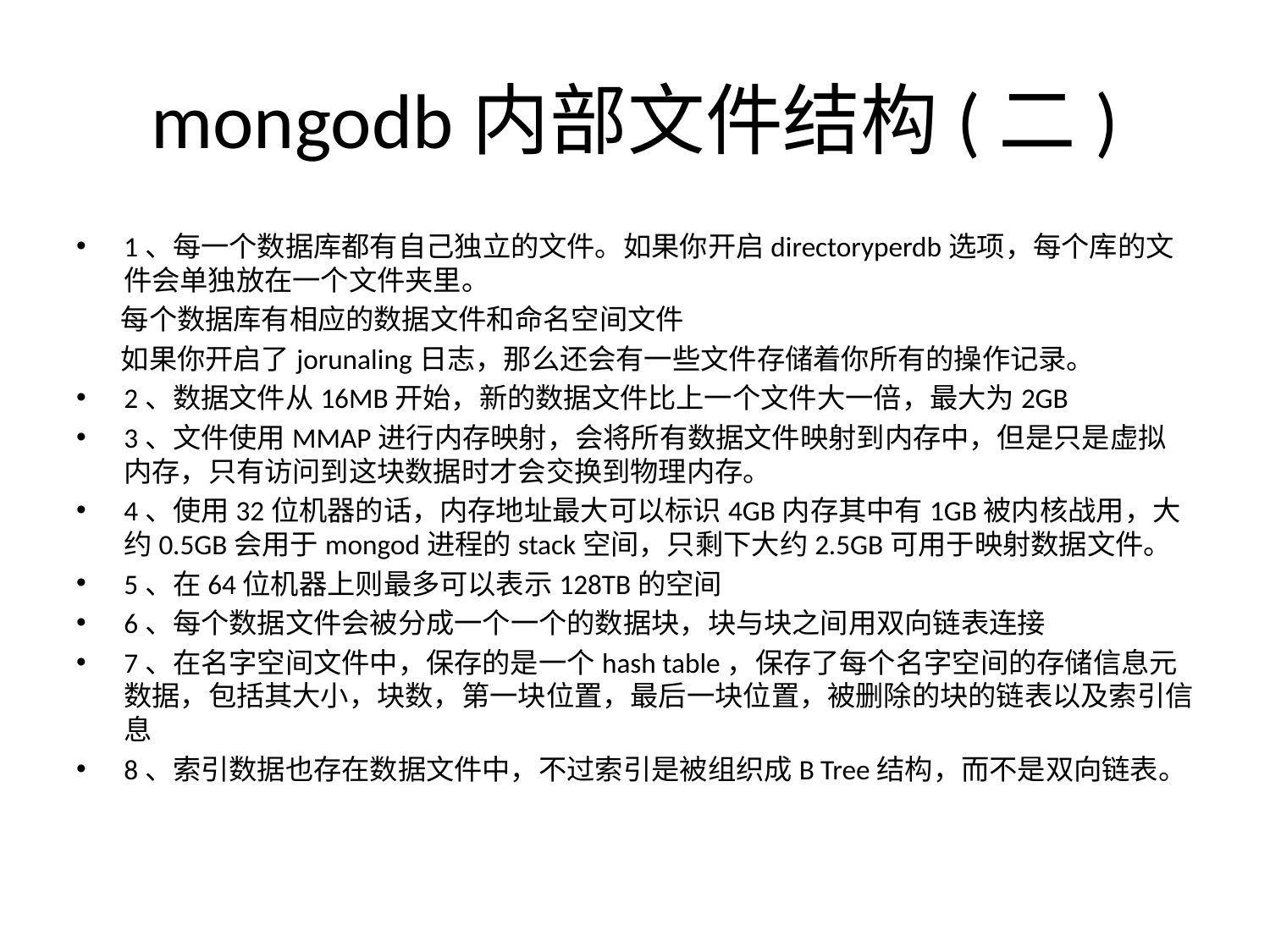

# mongodb内部文件结构(二)
1、每一个数据库都有自己独立的文件。如果你开启directoryperdb选项，每个库的文件会单独放在一个文件夹里。
      每个数据库有相应的数据文件和命名空间文件
      如果你开启了jorunaling日志，那么还会有一些文件存储着你所有的操作记录。
2、数据文件从16MB开始，新的数据文件比上一个文件大一倍，最大为2GB
3、文件使用MMAP进行内存映射，会将所有数据文件映射到内存中，但是只是虚拟内存，只有访问到这块数据时才会交换到物理内存。
4、使用32位机器的话，内存地址最大可以标识4GB内存其中有1GB被内核战用，大约0.5GB会用于mongod进程的stack空间，只剩下大约2.5GB可用于映射数据文件。
5、在64位机器上则最多可以表示128TB的空间
6、每个数据文件会被分成一个一个的数据块，块与块之间用双向链表连接
7、在名字空间文件中，保存的是一个hash table，保存了每个名字空间的存储信息元数据，包括其大小，块数，第一块位置，最后一块位置，被删除的块的链表以及索引信息
8、索引数据也存在数据文件中，不过索引是被组织成B Tree结构，而不是双向链表。